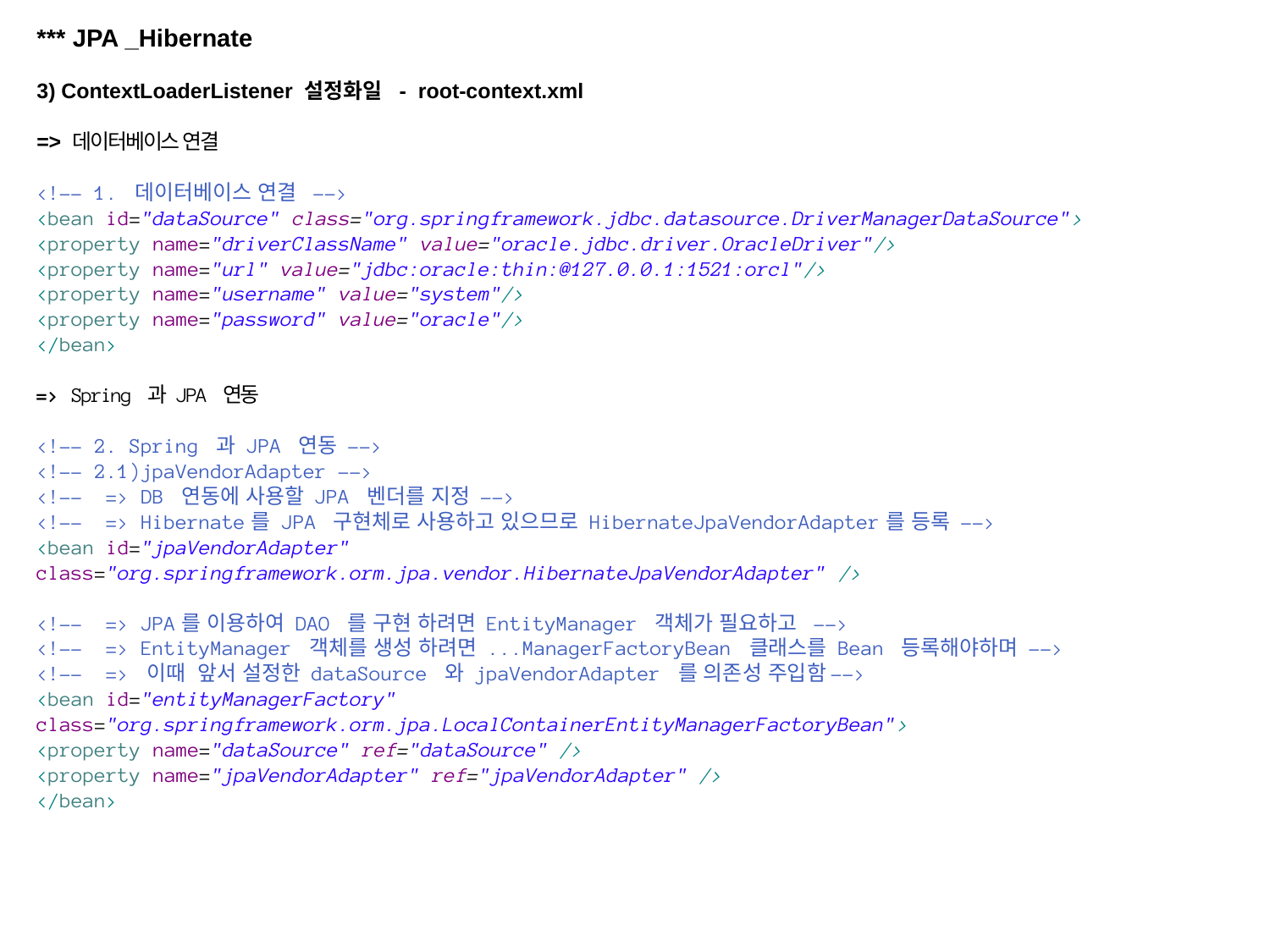

*** JPA _Hibernate
3) ContextLoaderListener 설정화일  -  root-context.xml
=> 데이터베이스 연결

<!-- 1. 데이터베이스 연결  -->
<bean id="dataSource" class="org.springframework.jdbc.datasource.DriverManagerDataSource">
<property name="driverClassName" value="oracle.jdbc.driver.OracleDriver"/>
<property name="url" value="jdbc:oracle:thin:@127.0.0.1:1521:orcl"/>
<property name="username" value="system"/>
<property name="password" value="oracle"/>
</bean>
=> Spring 과 JPA 연동

<!-- 2. Spring 과 JPA 연동 -->
<!-- 2.1)jpaVendorAdapter -->
<!--  => DB 연동에 사용할 JPA 벤더를 지정 -->
<!--  => Hibernate를 JPA 구현체로 사용하고 있으므로 HibernateJpaVendorAdapter를 등록 -->
<bean id="jpaVendorAdapter"
class="org.springframework.orm.jpa.vendor.HibernateJpaVendorAdapter" />

<!--  => JPA를 이용하여 DAO 를 구현 하려면 EntityManager 객체가 필요하고  -->
<!--  => EntityManager 객체를 생성 하려면 ...ManagerFactoryBean 클래스를 Bean 등록해야하며 -->
<!--  => 이때  앞서 설정한 dataSource 와 jpaVendorAdapter 를 의존성 주입함-->
<bean id="entityManagerFactory"
class="org.springframework.orm.jpa.LocalContainerEntityManagerFactoryBean">
<property name="dataSource" ref="dataSource" />
<property name="jpaVendorAdapter" ref="jpaVendorAdapter" />
</bean>